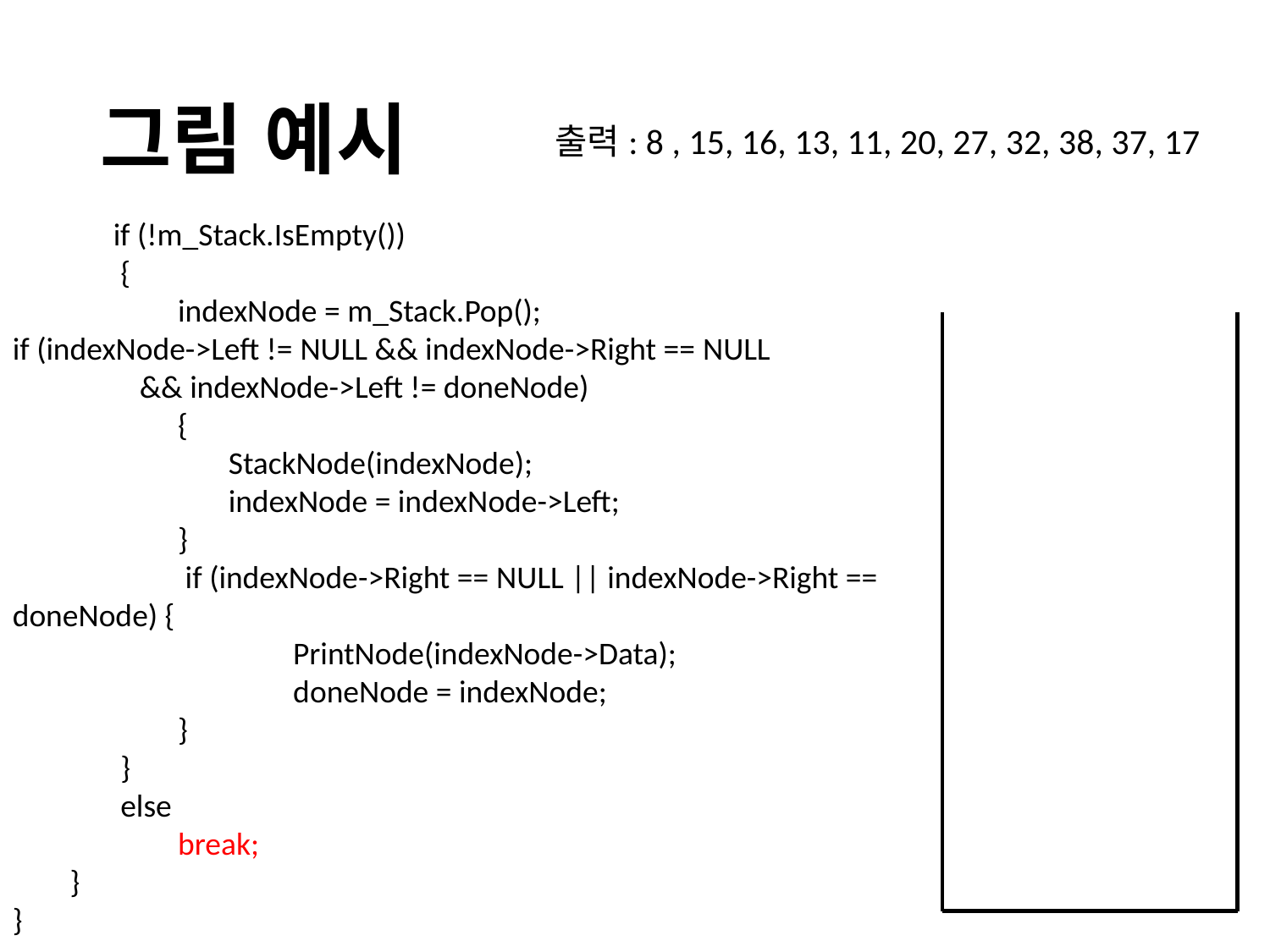

# 그림 예시
출력: 8 , 15, 16, 13, 11, 20, 27, 32, 38, 37, 17
              if (!m_Stack.IsEmpty())
               {
                       indexNode = m_Stack.Pop();
if (indexNode->Left != NULL && indexNode->Right == NULL
	&& indexNode->Left != doneNode)
                       {
                              StackNode(indexNode);
                              indexNode = indexNode->Left;
                       }
                        if (indexNode->Right == NULL || indexNode->Right == doneNode) {
                                       PrintNode(indexNode->Data);
                                       doneNode = indexNode;
                       }
               }
               else
                       break;
        }
}